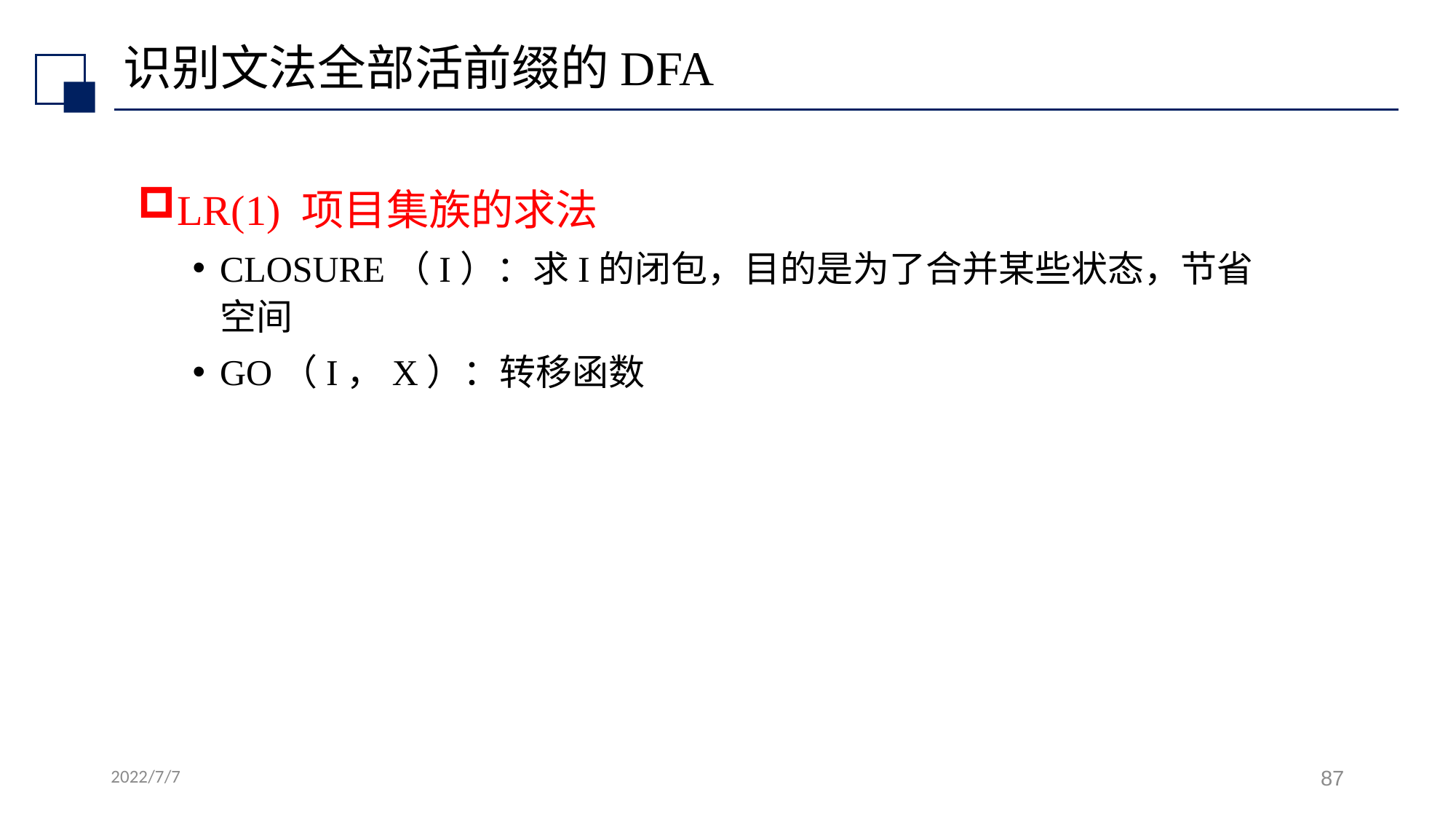

# 识别文法全部活前缀的DFA
LR(1) 项目集族的求法
CLOSURE（I）：求I的闭包，目的是为了合并某些状态，节省空间
GO（I，X）：转移函数
2022/7/7
87